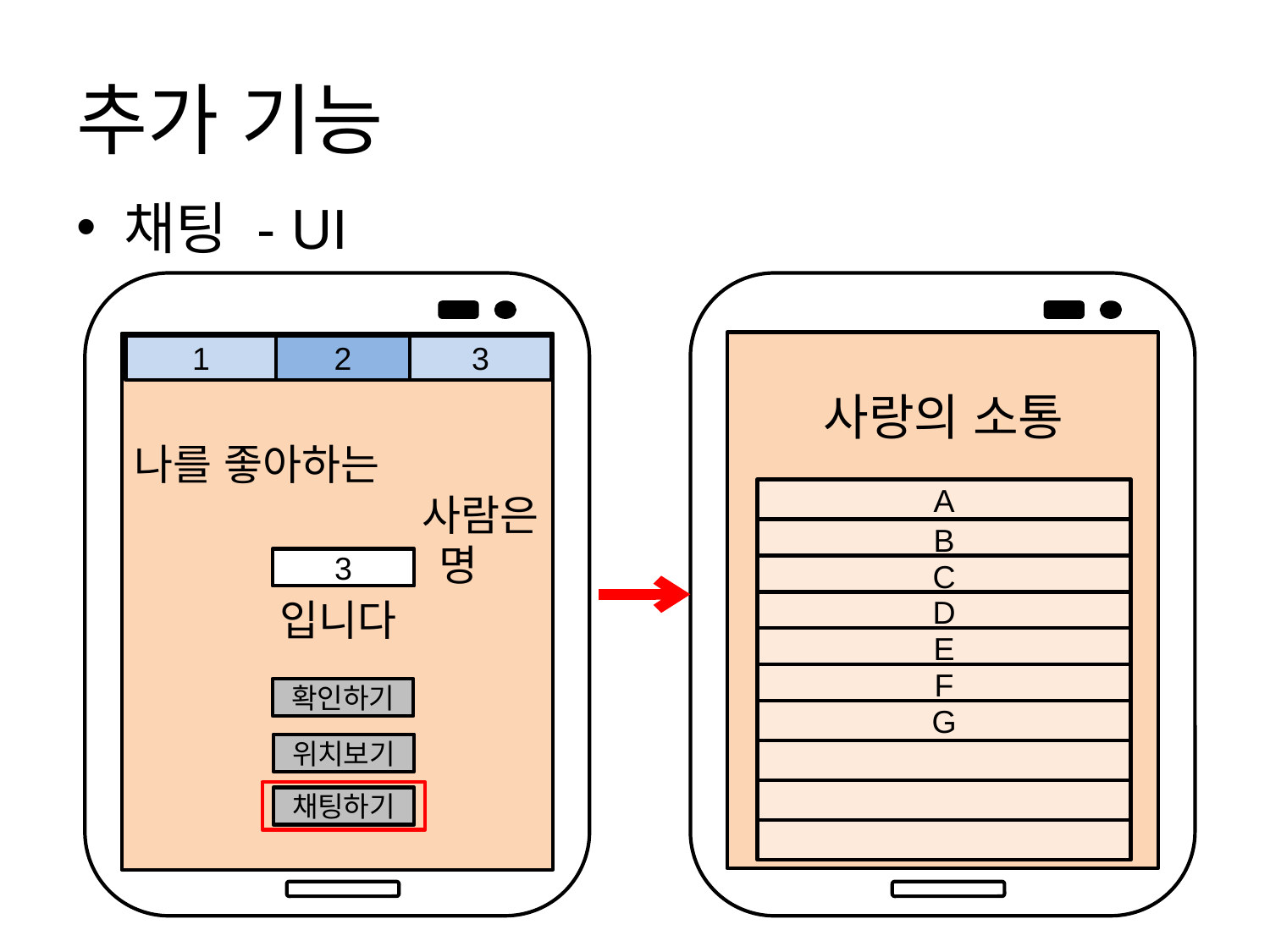

# 추가 기능
채팅 - UI

2
1
3
사랑의 소통
나를 좋아하는
사람은
A
B
명
3
C
입니다
D
E
F
확인하기
G
위치보기

채팅하기